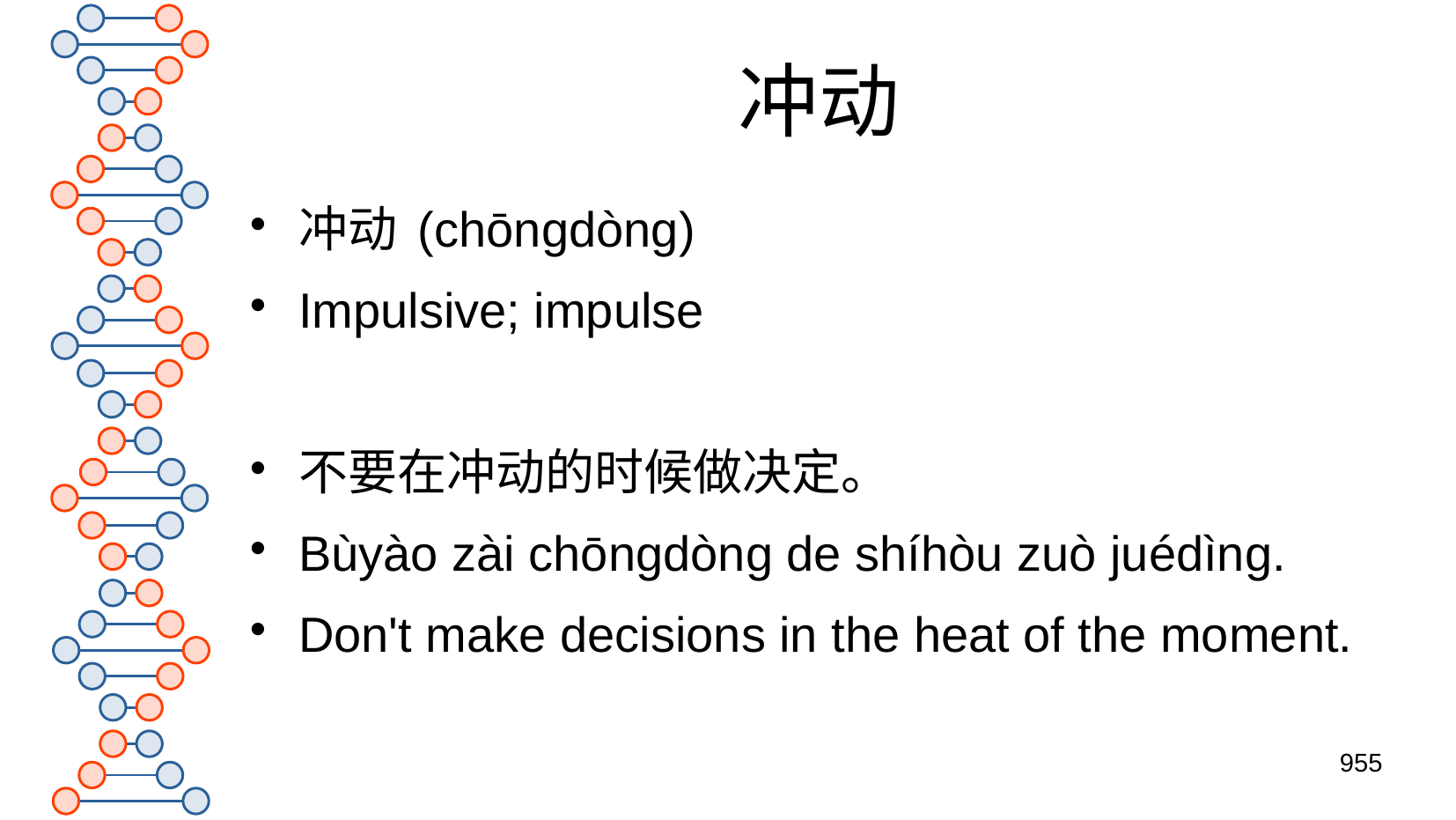

# 冲动
冲动 (chōngdòng)
Impulsive; impulse

不要在冲动的时候做决定。
Bùyào zài chōngdòng de shíhòu zuò juédìng.
Don't make decisions in the heat of the moment.

955